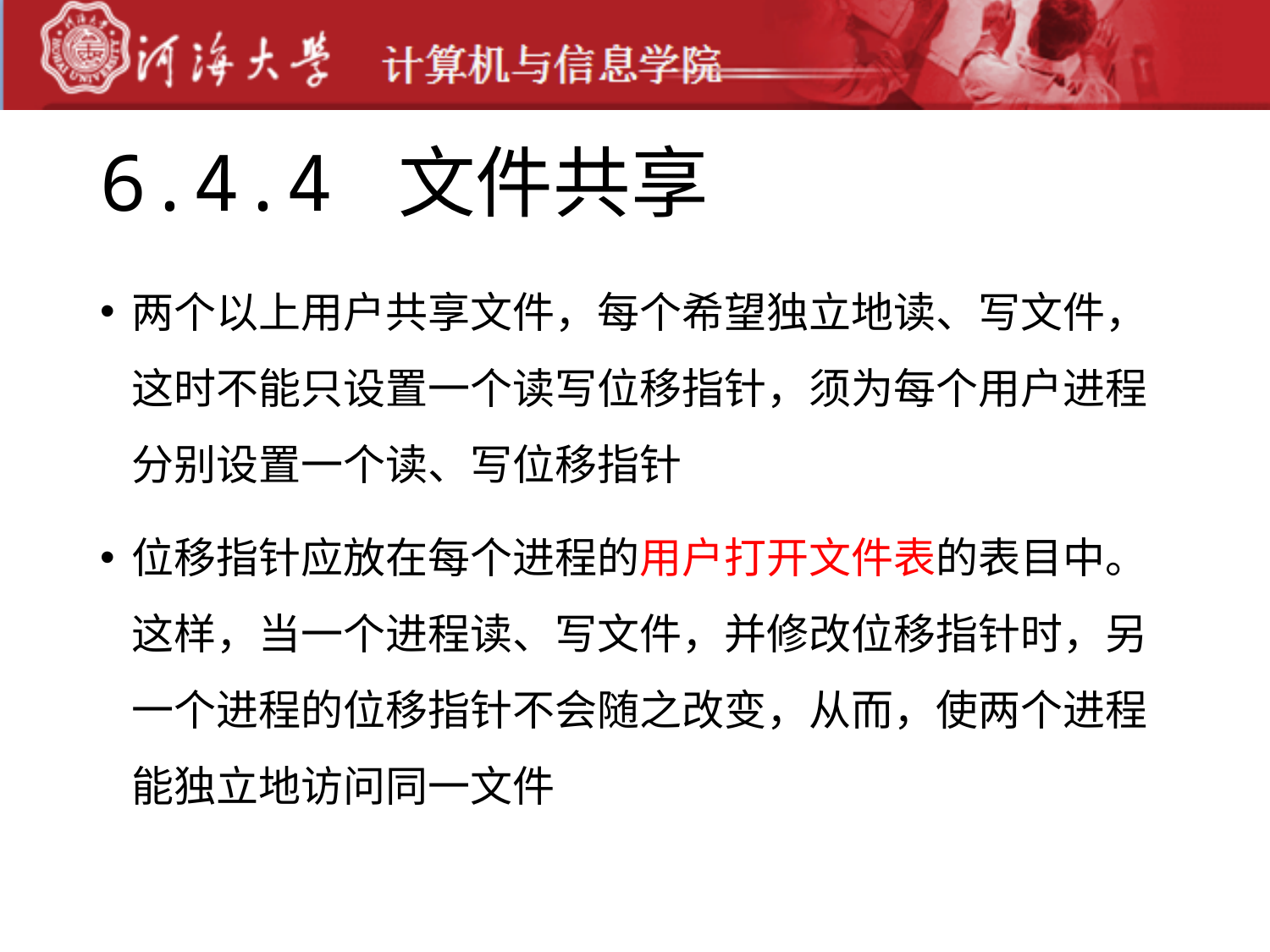

# 6.4.4 文件共享
两个以上用户共享文件，每个希望独立地读、写文件，这时不能只设置一个读写位移指针，须为每个用户进程分别设置一个读、写位移指针
位移指针应放在每个进程的用户打开文件表的表目中。这样，当一个进程读、写文件，并修改位移指针时，另一个进程的位移指针不会随之改变，从而，使两个进程能独立地访问同一文件